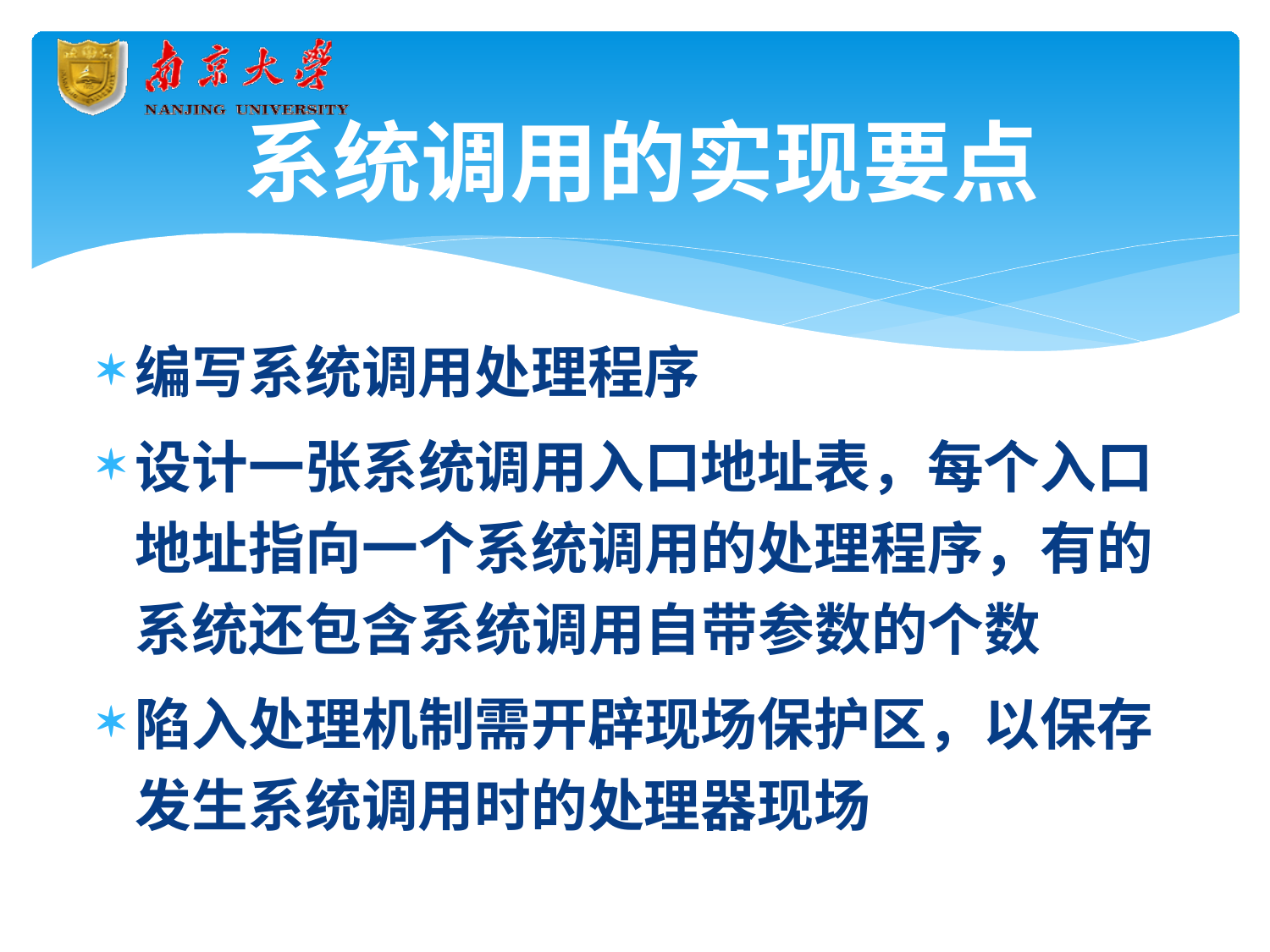

# 系统调用的实现要点
编写系统调用处理程序
设计一张系统调用入口地址表，每个入口 地址指向一个系统调用的处理程序，有的 系统还包含系统调用自带参数的个数
陷入处理机制需开辟现场保护区，以保存 发生系统调用时的处理器现场